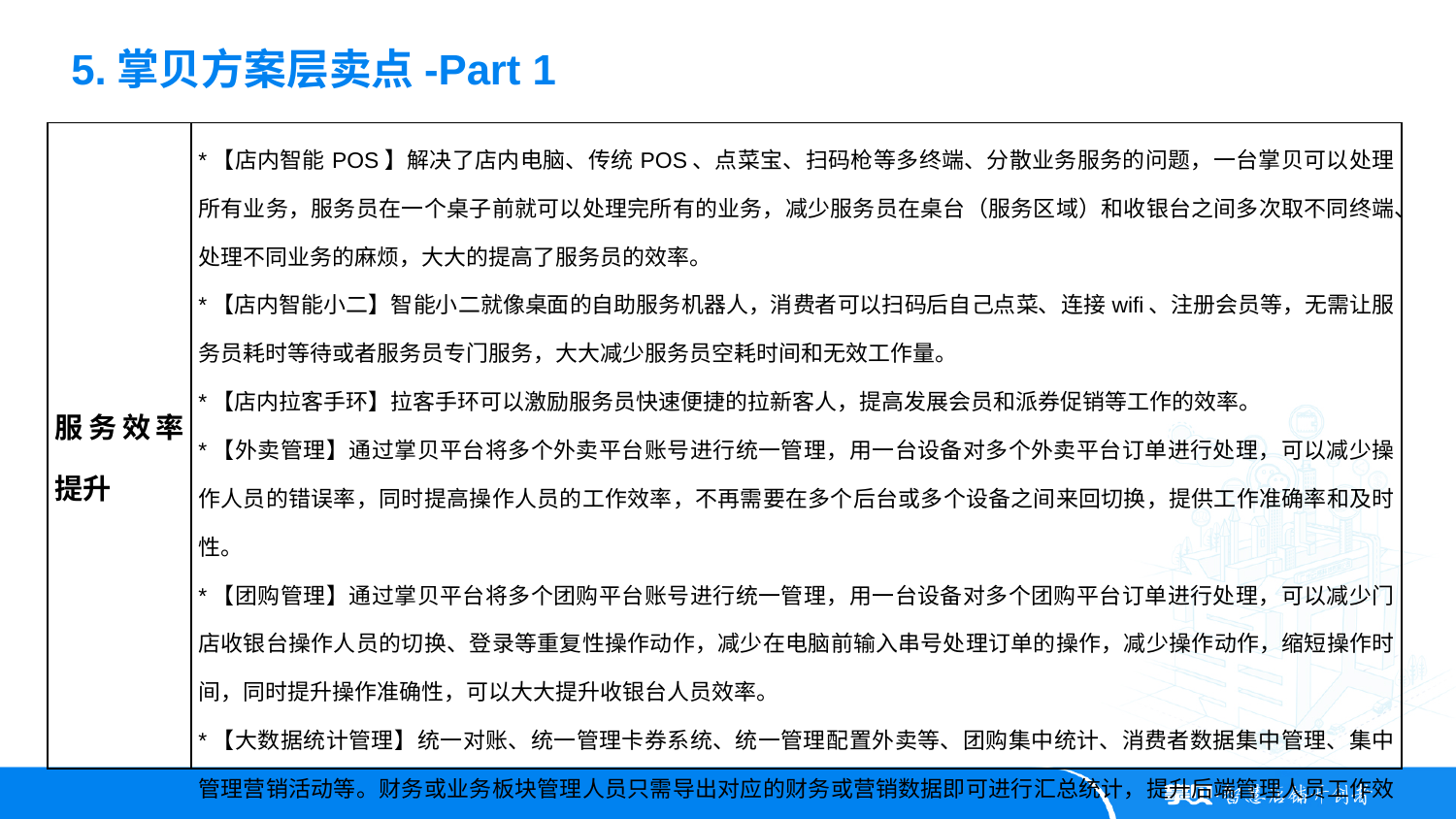

5.掌贝方案层卖点-Part 1
| 服务效率提升 | \*【店内智能POS】解决了店内电脑、传统POS、点菜宝、扫码枪等多终端、分散业务服务的问题，一台掌贝可以处理所有业务，服务员在一个桌子前就可以处理完所有的业务，减少服务员在桌台（服务区域）和收银台之间多次取不同终端、处理不同业务的麻烦，大大的提高了服务员的效率。 \*【店内智能小二】智能小二就像桌面的自助服务机器人，消费者可以扫码后自己点菜、连接wifi、注册会员等，无需让服务员耗时等待或者服务员专门服务，大大减少服务员空耗时间和无效工作量。 \*【店内拉客手环】拉客手环可以激励服务员快速便捷的拉新客人，提高发展会员和派券促销等工作的效率。 \*【外卖管理】通过掌贝平台将多个外卖平台账号进行统一管理，用一台设备对多个外卖平台订单进行处理，可以减少操作人员的错误率，同时提高操作人员的工作效率，不再需要在多个后台或多个设备之间来回切换，提供工作准确率和及时性。 \*【团购管理】通过掌贝平台将多个团购平台账号进行统一管理，用一台设备对多个团购平台订单进行处理，可以减少门店收银台操作人员的切换、登录等重复性操作动作，减少在电脑前输入串号处理订单的操作，减少操作动作，缩短操作时间，同时提升操作准确性，可以大大提升收银台人员效率。 \*【大数据统计管理】统一对账、统一管理卡券系统、统一管理配置外卖等、团购集中统计、消费者数据集中管理、集中管理营销活动等。财务或业务板块管理人员只需导出对应的财务或营销数据即可进行汇总统计，提升后端管理人员工作效率。 \*【效率提升】餐厅可以减少1-2个服务员人力，每家店每月降低6千-1万块人员成本。 |
| --- | --- |